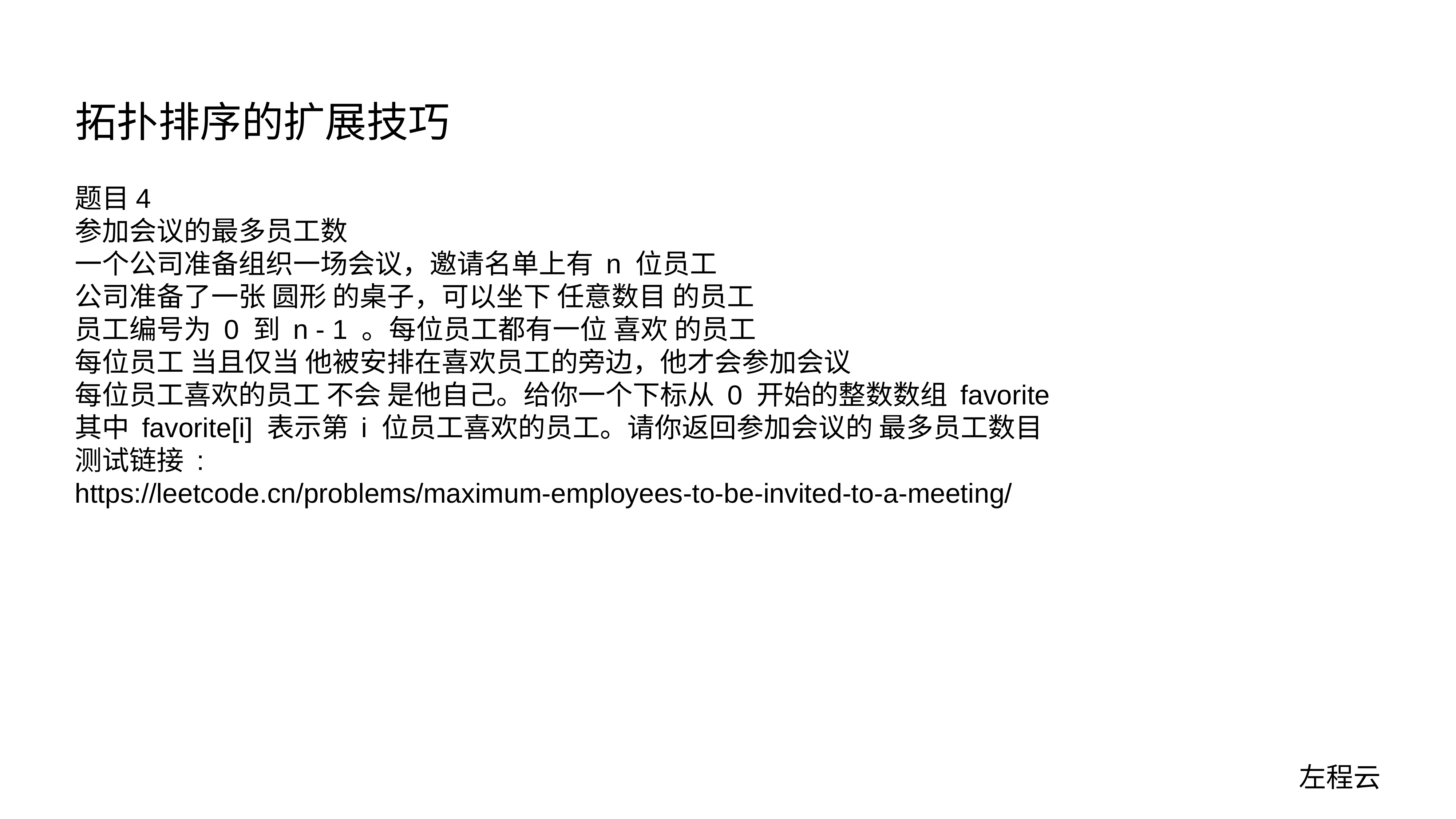

# 拓扑排序的扩展技巧
题目4
参加会议的最多员工数
一个公司准备组织一场会议，邀请名单上有 n 位员工
公司准备了一张 圆形 的桌子，可以坐下 任意数目 的员工
员工编号为 0 到 n - 1 。每位员工都有一位 喜欢 的员工
每位员工 当且仅当 他被安排在喜欢员工的旁边，他才会参加会议
每位员工喜欢的员工 不会 是他自己。给你一个下标从 0 开始的整数数组 favorite
其中 favorite[i] 表示第 i 位员工喜欢的员工。请你返回参加会议的 最多员工数目
测试链接 :
https://leetcode.cn/problems/maximum-employees-to-be-invited-to-a-meeting/
左程云